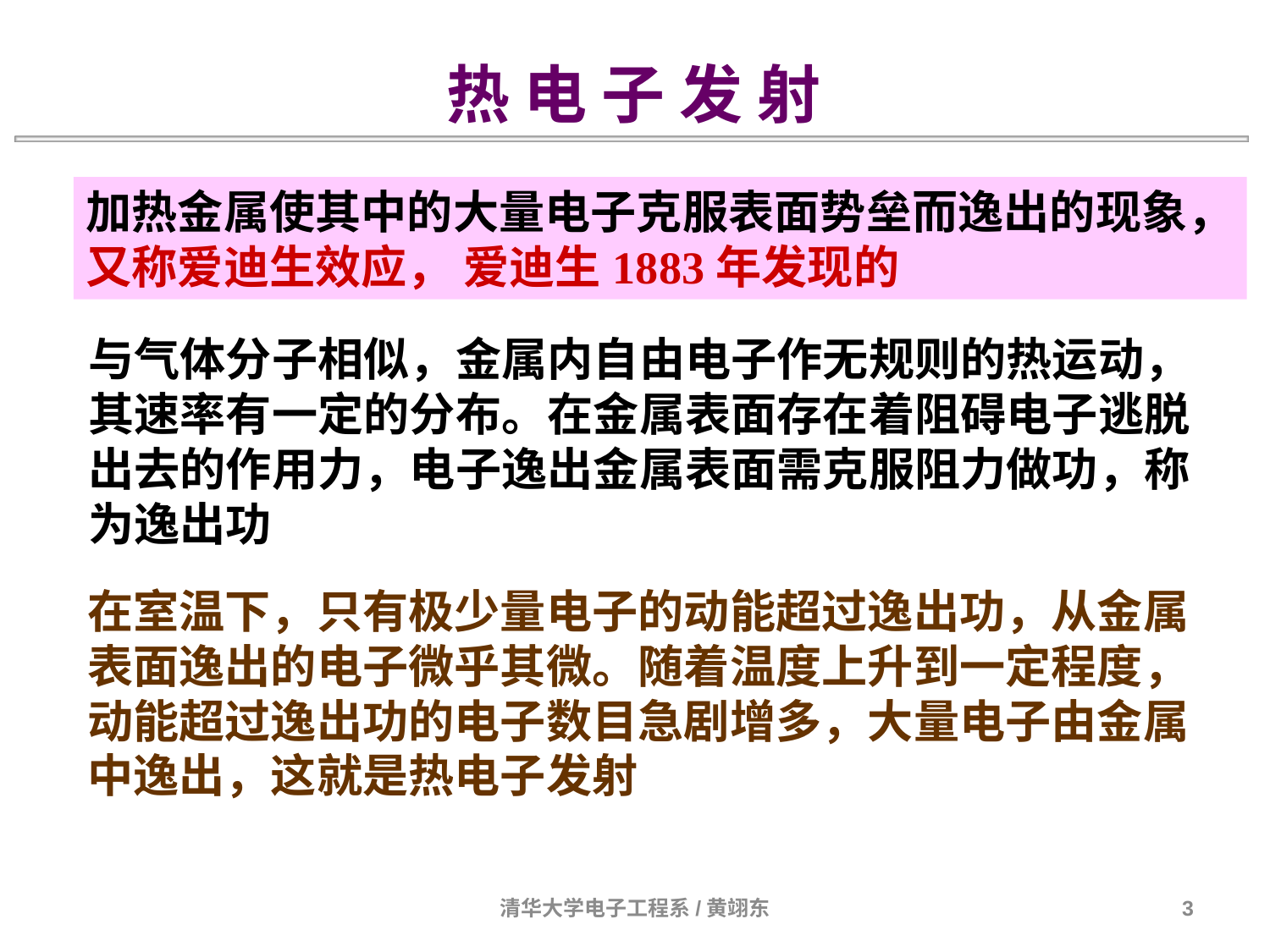

热 电 子 发 射

加热金属使其中的大量电子克服表面势垒而逸出的现象，
又称爱迪生效应， 爱迪生1883年发现的
与气体分子相似，金属内自由电子作无规则的热运动，其速率有一定的分布。在金属表面存在着阻碍电子逃脱出去的作用力，电子逸出金属表面需克服阻力做功，称为逸出功
在室温下，只有极少量电子的动能超过逸出功，从金属表面逸出的电子微乎其微。随着温度上升到一定程度，动能超过逸出功的电子数目急剧增多，大量电子由金属中逸出，这就是热电子发射
清华大学电子工程系/黄翊东
3